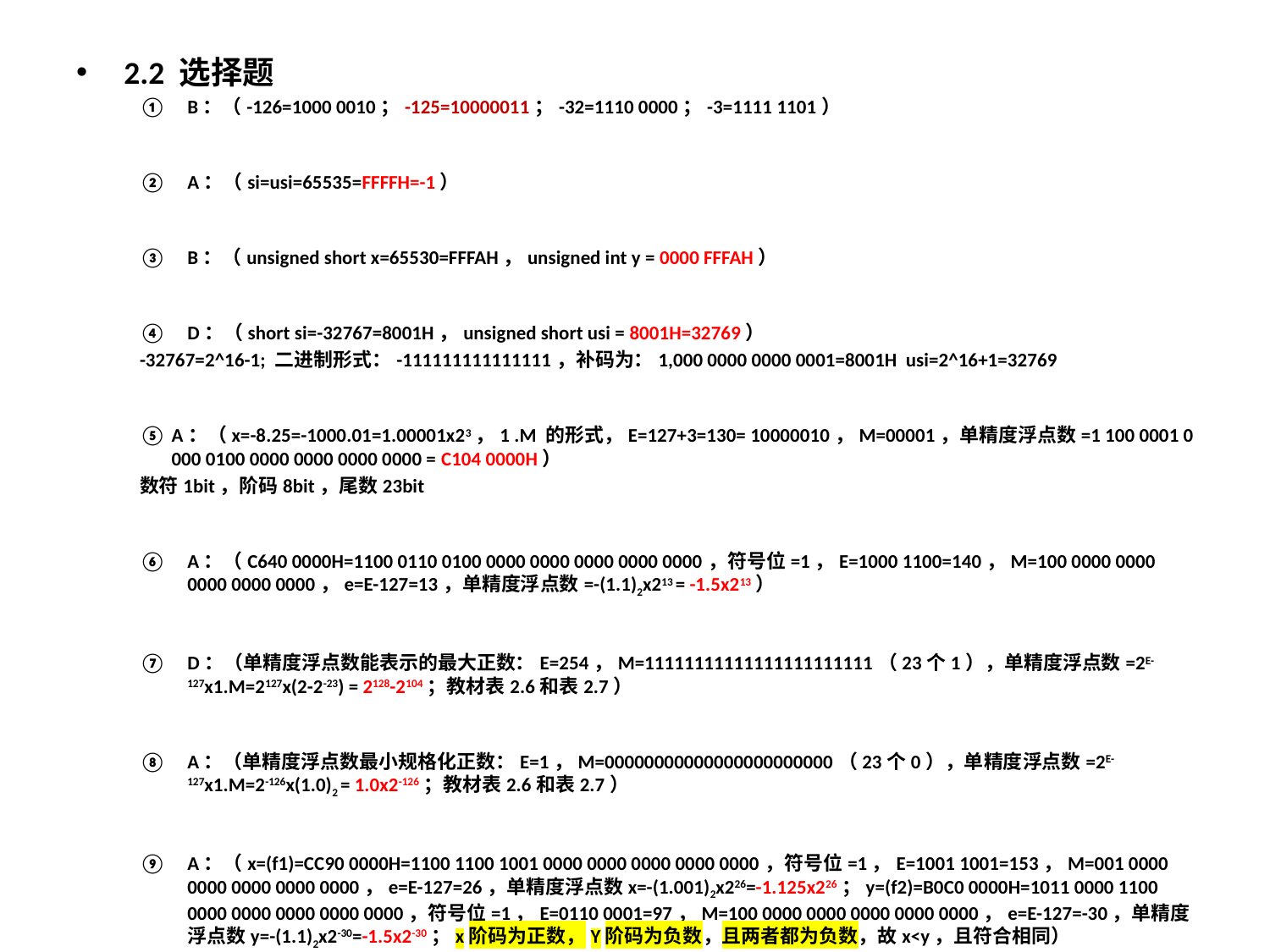

2.2 选择题
B：（-126=1000 0010；-125=10000011；-32=1110 0000；-3=1111 1101）

A：（si=usi=65535=FFFFH=-1）

B：（unsigned short x=65530=FFFAH，unsigned int y = 0000 FFFAH）

D：（short si=-32767=8001H，unsigned short usi = 8001H=32769）
-32767=2^16-1; 二进制形式：-111111111111111，补码为：1,000 0000 0000 0001=8001H  usi=2^16+1=32769

A：（x=-8.25=-1000.01=1.00001x23，1 .M 的形式，E=127+3=130= 10000010，M=00001，单精度浮点数=1 100 0001 0 000 0100 0000 0000 0000 0000 = C104 0000H）
数符1bit，阶码8bit，尾数23bit

A：（C640 0000H=1100 0110 0100 0000 0000 0000 0000 0000，符号位=1，E=1000 1100=140，M=100 0000 0000 0000 0000 0000，e=E-127=13，单精度浮点数=-(1.1)2x213 = -1.5x213）

D：（单精度浮点数能表示的最大正数：E=254，M=11111111111111111111111（23个1），单精度浮点数=2E-127x1.M=2127x(2-2-23) = 2128-2104；教材表2.6和表2.7）

A：（单精度浮点数最小规格化正数：E=1，M=00000000000000000000000（23个0），单精度浮点数=2E-127x1.M=2-126x(1.0)2 = 1.0x2-126；教材表2.6和表2.7）

A：（x=(f1)=CC90 0000H=1100 1100 1001 0000 0000 0000 0000 0000，符号位=1，E=1001 1001=153，M=001 0000 0000 0000 0000 0000，e=E-127=26，单精度浮点数x=-(1.001)2x226=-1.125x226；y=(f2)=B0C0 0000H=1011 0000 1100 0000 0000 0000 0000 0000，符号位=1，E=0110 0001=97，M=100 0000 0000 0000 0000 0000，e=E-127=-30，单精度浮点数y=-(1.1)2x2-30=-1.5x2-30；x阶码为正数，Y阶码为负数，且两者都为负数，故x<y，且符合相同）

B：（I：整数转浮点再转回整数，没有问题；II：浮点转整数再转回浮点，可能有问题；III：单精度浮点转双精度浮点再转回单精度浮点，没有问题；IV：大数+小数-大数，可能有问题）
参教材P38:当int型数据的24-31位数据非0时，无法精确转换成24位浮点数的尾数，会产生精度溢出
但是i=785=(0000000000000000000000 1100010001)2 其24-31位数据为全0. 故转换后，不会溢出
C：（海明码：k+r ≤ 2r-1；k=8，r=4；8+4 ≤ 24-1）